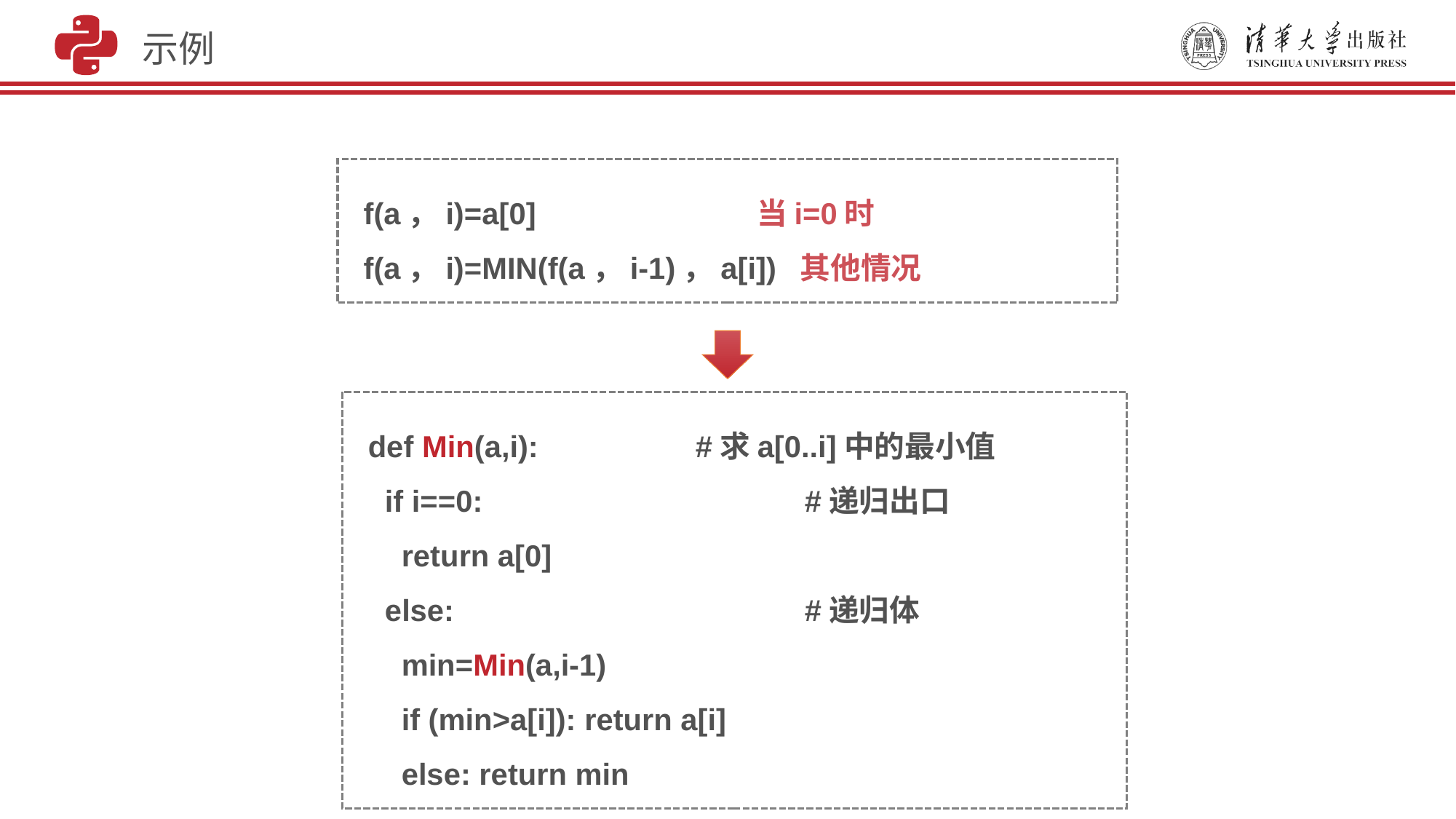

示例
f(a，i)=a[0]             	       当i=0时
f(a，i)=MIN(f(a，i-1)，a[i]) 	其他情况

def Min(a,i):          	#求a[0..i]中的最小值
  if i==0:			#递归出口
    return a[0]
  else:				#递归体
    min=Min(a,i-1)
    if (min>a[i]): return a[i]
    else: return min